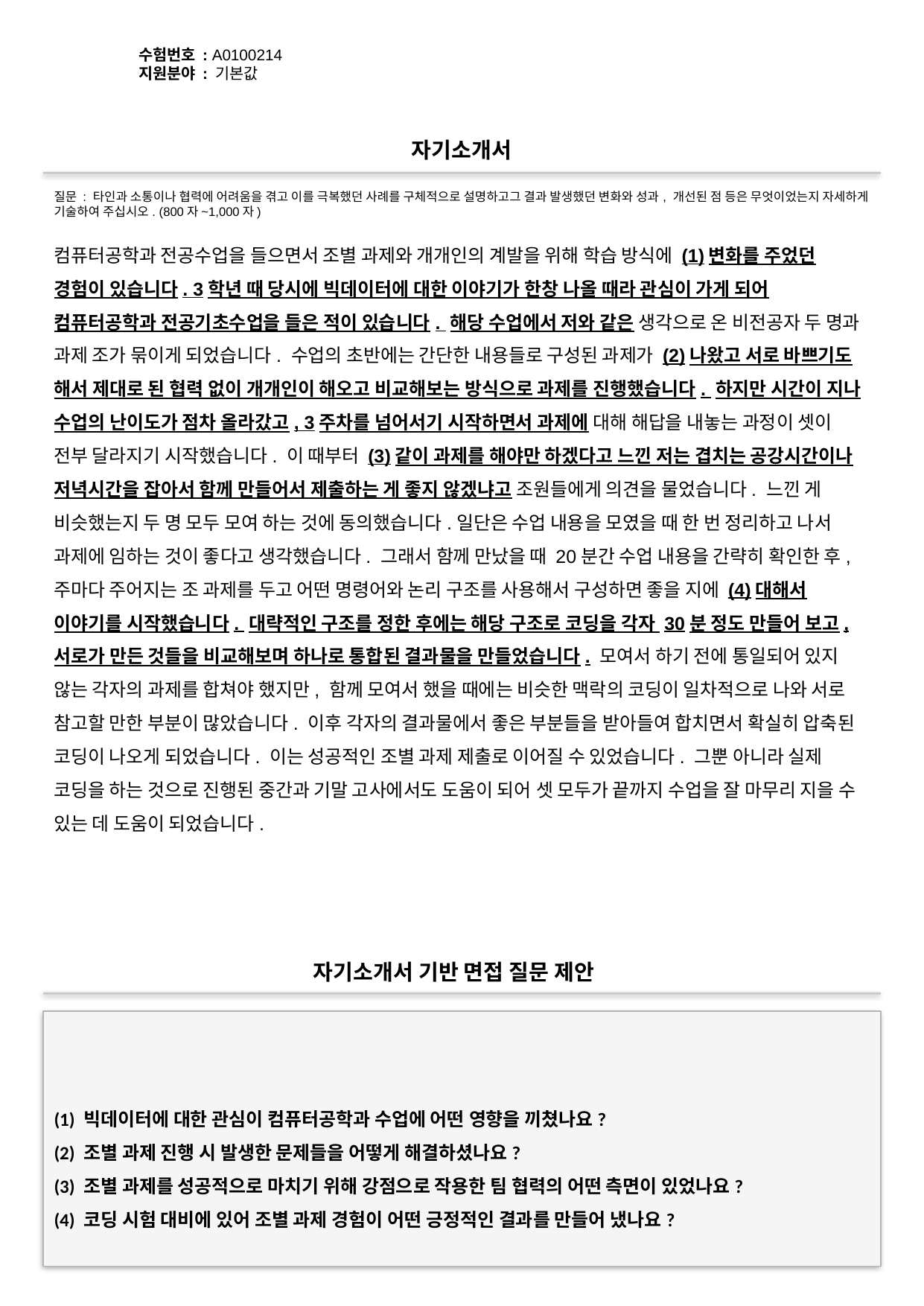

수험번호 : A0100214
지원분야 : 기본값
#

자기소개서

질문 : 타인과 소통이나 협력에 어려움을 겪고 이를 극복했던 사례를 구체적으로 설명하고그 결과 발생했던 변화와 성과, 개선된 점 등은 무엇이었는지 자세하게 기술하여 주십시오. (800자~1,000자)

컴퓨터공학과 전공수업을 들으면서 조별 과제와 개개인의 계발을 위해 학습 방식에 (1)변화를 주었던 경험이 있습니다. 3학년 때 당시에 빅데이터에 대한 이야기가 한창 나올 때라 관심이 가게 되어 컴퓨터공학과 전공기초수업을 들은 적이 있습니다. 해당 수업에서 저와 같은 생각으로 온 비전공자 두 명과 과제 조가 묶이게 되었습니다. 수업의 초반에는 간단한 내용들로 구성된 과제가 (2)나왔고 서로 바쁘기도 해서 제대로 된 협력 없이 개개인이 해오고 비교해보는 방식으로 과제를 진행했습니다. 하지만 시간이 지나 수업의 난이도가 점차 올라갔고, 3주차를 넘어서기 시작하면서 과제에 대해 해답을 내놓는 과정이 셋이 전부 달라지기 시작했습니다. 이 때부터 (3)같이 과제를 해야만 하겠다고 느낀 저는 겹치는 공강시간이나 저녁시간을 잡아서 함께 만들어서 제출하는 게 좋지 않겠냐고 조원들에게 의견을 물었습니다. 느낀 게 비슷했는지 두 명 모두 모여 하는 것에 동의했습니다.일단은 수업 내용을 모였을 때 한 번 정리하고 나서 과제에 임하는 것이 좋다고 생각했습니다. 그래서 함께 만났을 때 20분간 수업 내용을 간략히 확인한 후, 주마다 주어지는 조 과제를 두고 어떤 명령어와 논리 구조를 사용해서 구성하면 좋을 지에 (4)대해서 이야기를 시작했습니다. 대략적인 구조를 정한 후에는 해당 구조로 코딩을 각자 30분 정도 만들어 보고, 서로가 만든 것들을 비교해보며 하나로 통합된 결과물을 만들었습니다. 모여서 하기 전에 통일되어 있지 않는 각자의 과제를 합쳐야 했지만, 함께 모여서 했을 때에는 비슷한 맥락의 코딩이 일차적으로 나와 서로 참고할 만한 부분이 많았습니다. 이후 각자의 결과물에서 좋은 부분들을 받아들여 합치면서 확실히 압축된 코딩이 나오게 되었습니다. 이는 성공적인 조별 과제 제출로 이어질 수 있었습니다. 그뿐 아니라 실제 코딩을 하는 것으로 진행된 중간과 기말 고사에서도 도움이 되어 셋 모두가 끝까지 수업을 잘 마무리 지을 수 있는 데 도움이 되었습니다.

자기소개서 기반 면접 질문 제안

(1) 빅데이터에 대한 관심이 컴퓨터공학과 수업에 어떤 영향을 끼쳤나요?
(2) 조별 과제 진행 시 발생한 문제들을 어떻게 해결하셨나요?
(3) 조별 과제를 성공적으로 마치기 위해 강점으로 작용한 팀 협력의 어떤 측면이 있었나요?
(4) 코딩 시험 대비에 있어 조별 과제 경험이 어떤 긍정적인 결과를 만들어 냈나요?